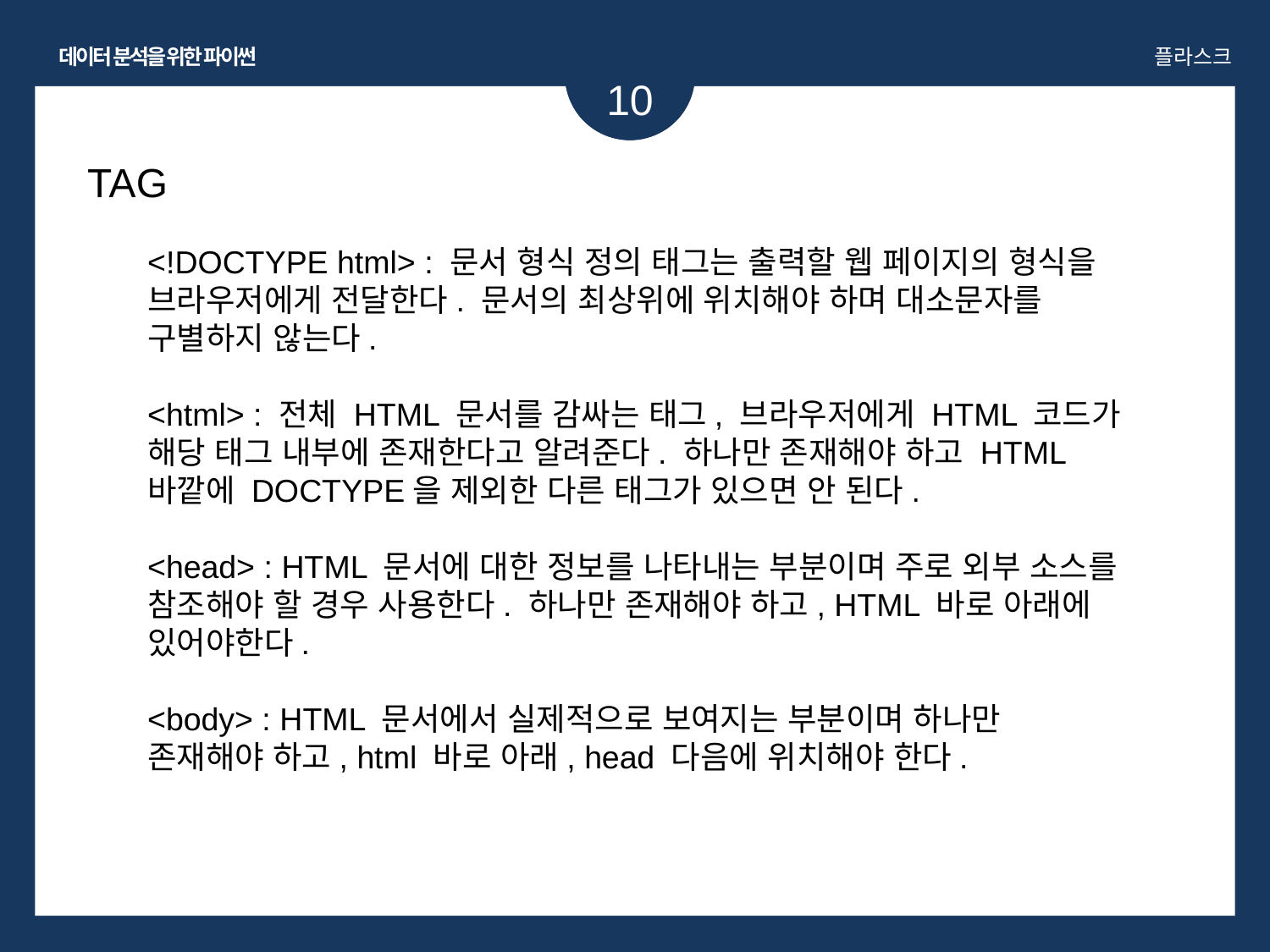

데이터 분석을 위한 파이썬
플라스크
10
TAG
<!DOCTYPE html> : 문서 형식 정의 태그는 출력할 웹 페이지의 형식을 브라우저에게 전달한다. 문서의 최상위에 위치해야 하며 대소문자를 구별하지 않는다.

<html> : 전체 HTML 문서를 감싸는 태그, 브라우저에게 HTML 코드가 해당 태그 내부에 존재한다고 알려준다. 하나만 존재해야 하고 HTML 바깥에 DOCTYPE을 제외한 다른 태그가 있으면 안 된다.

<head> : HTML 문서에 대한 정보를 나타내는 부분이며 주로 외부 소스를 참조해야 할 경우 사용한다. 하나만 존재해야 하고, HTML 바로 아래에 있어야한다.

<body> : HTML 문서에서 실제적으로 보여지는 부분이며 하나만 존재해야 하고, html 바로 아래, head 다음에 위치해야 한다.